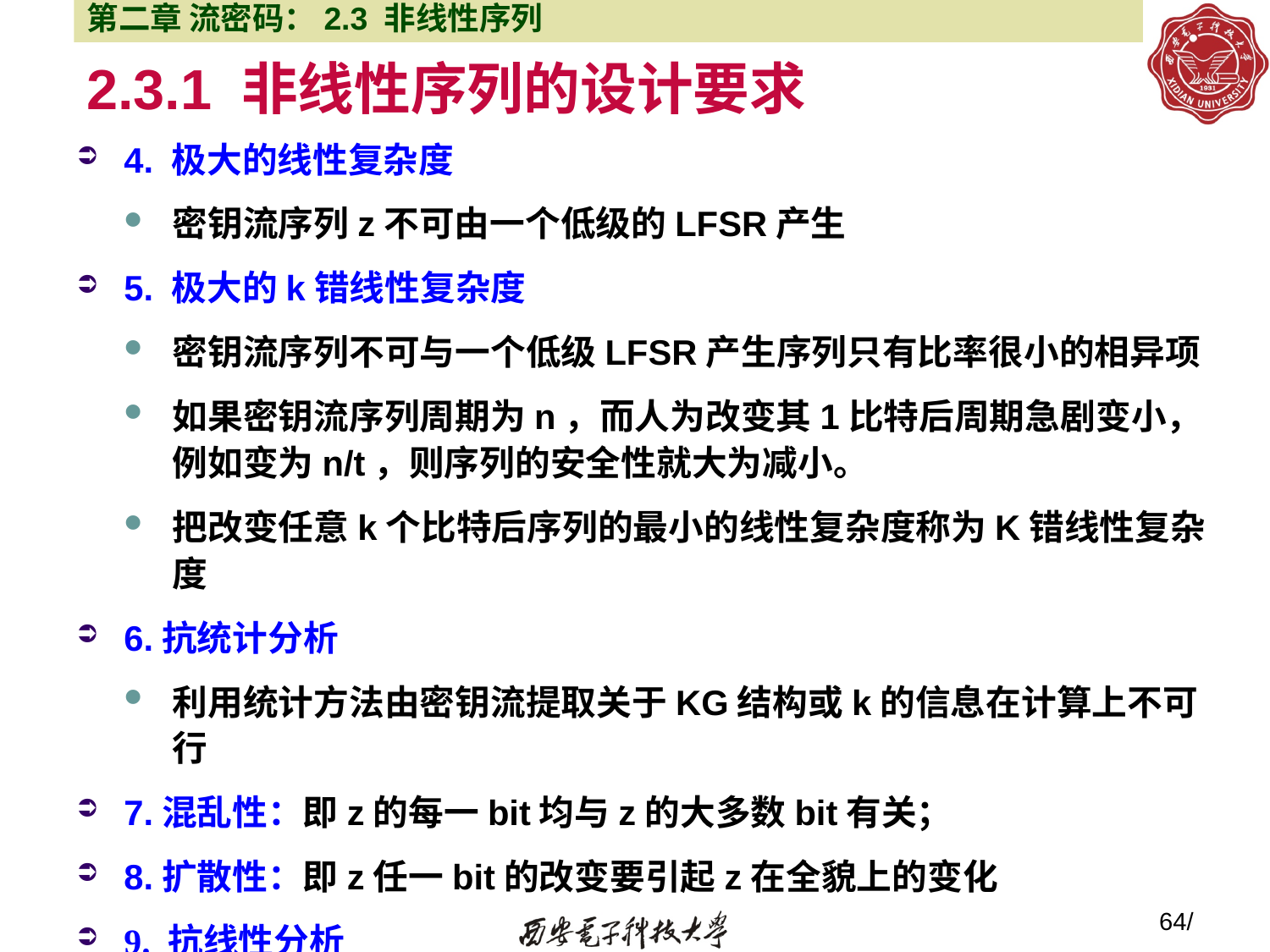

第二章 流密码：2.3 非线性序列
# 2.3.1 非线性序列的设计要求
4. 极大的线性复杂度
密钥流序列z不可由一个低级的LFSR产生
5. 极大的k错线性复杂度
密钥流序列不可与一个低级LFSR产生序列只有比率很小的相异项
如果密钥流序列周期为n，而人为改变其1比特后周期急剧变小，例如变为n/t，则序列的安全性就大为减小。
把改变任意k个比特后序列的最小的线性复杂度称为K错线性复杂度
6.抗统计分析
利用统计方法由密钥流提取关于KG结构或k的信息在计算上不可行
7.混乱性：即z的每一bit均与z的大多数bit有关；
8.扩散性：即z任一bit的改变要引起z在全貌上的变化
9. 抗线性分析
64/